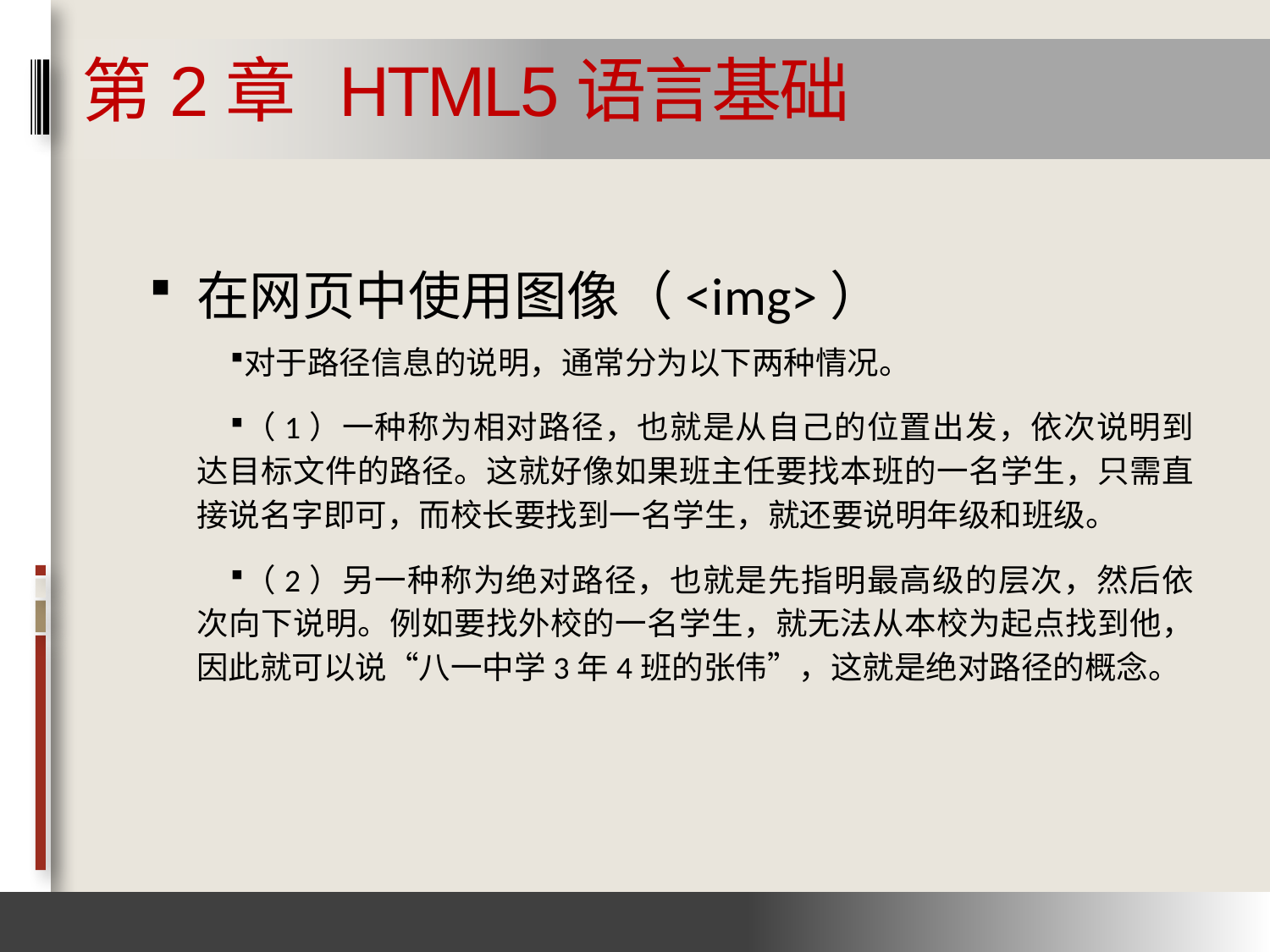

# 第2章  HTML5语言基础
在网页中使用图像（<img>）
对于路径信息的说明，通常分为以下两种情况。
（1）一种称为相对路径，也就是从自己的位置出发，依次说明到达目标文件的路径。这就好像如果班主任要找本班的一名学生，只需直接说名字即可，而校长要找到一名学生，就还要说明年级和班级。
（2）另一种称为绝对路径，也就是先指明最高级的层次，然后依次向下说明。例如要找外校的一名学生，就无法从本校为起点找到他，因此就可以说“八一中学3年4班的张伟”，这就是绝对路径的概念。